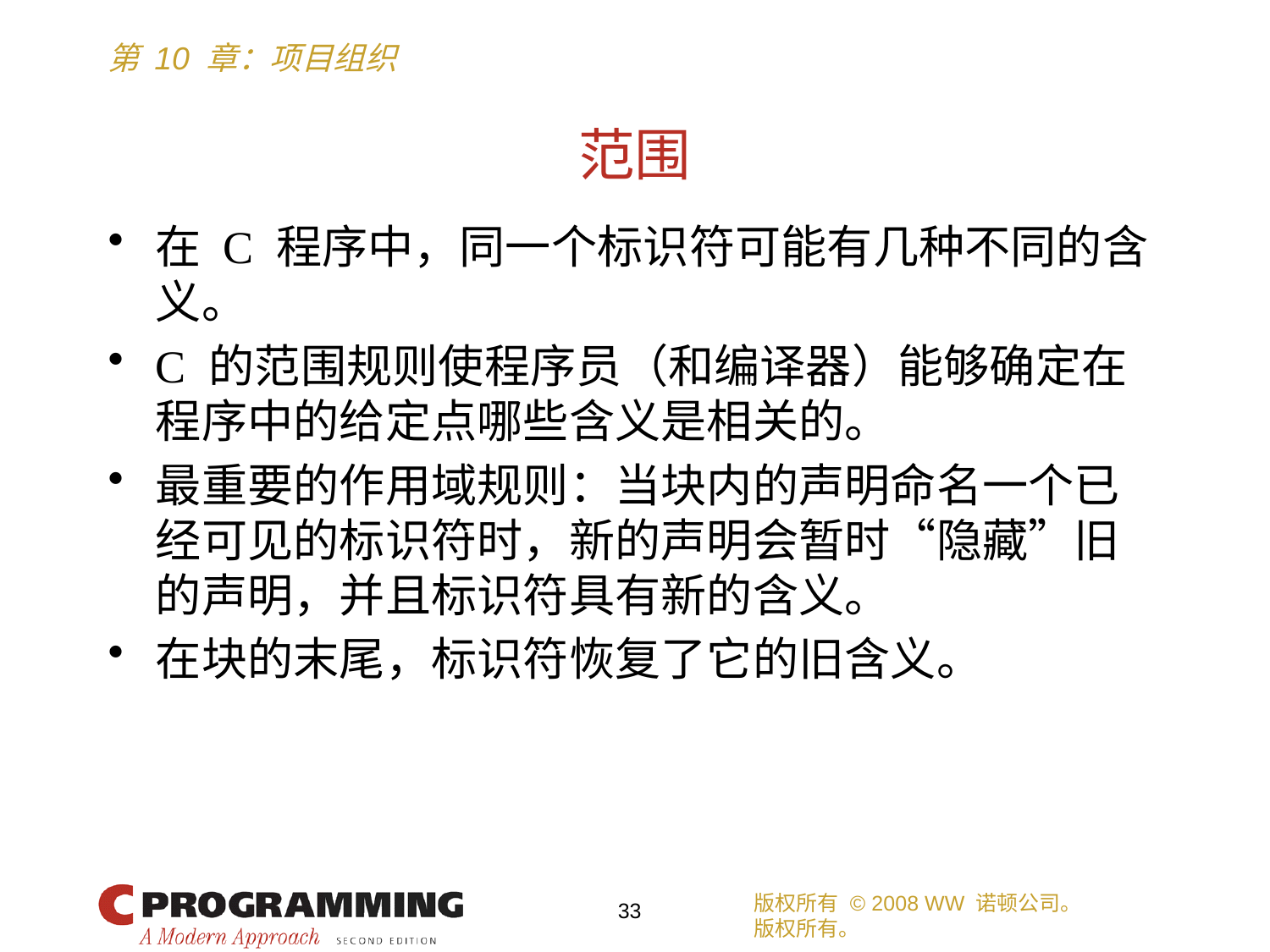

# 范围
在 C 程序中，同一个标识符可能有几种不同的含义。
C 的范围规则使程序员（和编译器）能够确定在程序中的给定点哪些含义是相关的。
最重要的作用域规则：当块内的声明命名一个已经可见的标识符时，新的声明会暂时“隐藏”旧的声明，并且标识符具有新的含义。
在块的末尾，标识符恢复了它的旧含义。
版权所有 © 2008 WW 诺顿公司。
版权所有。
33